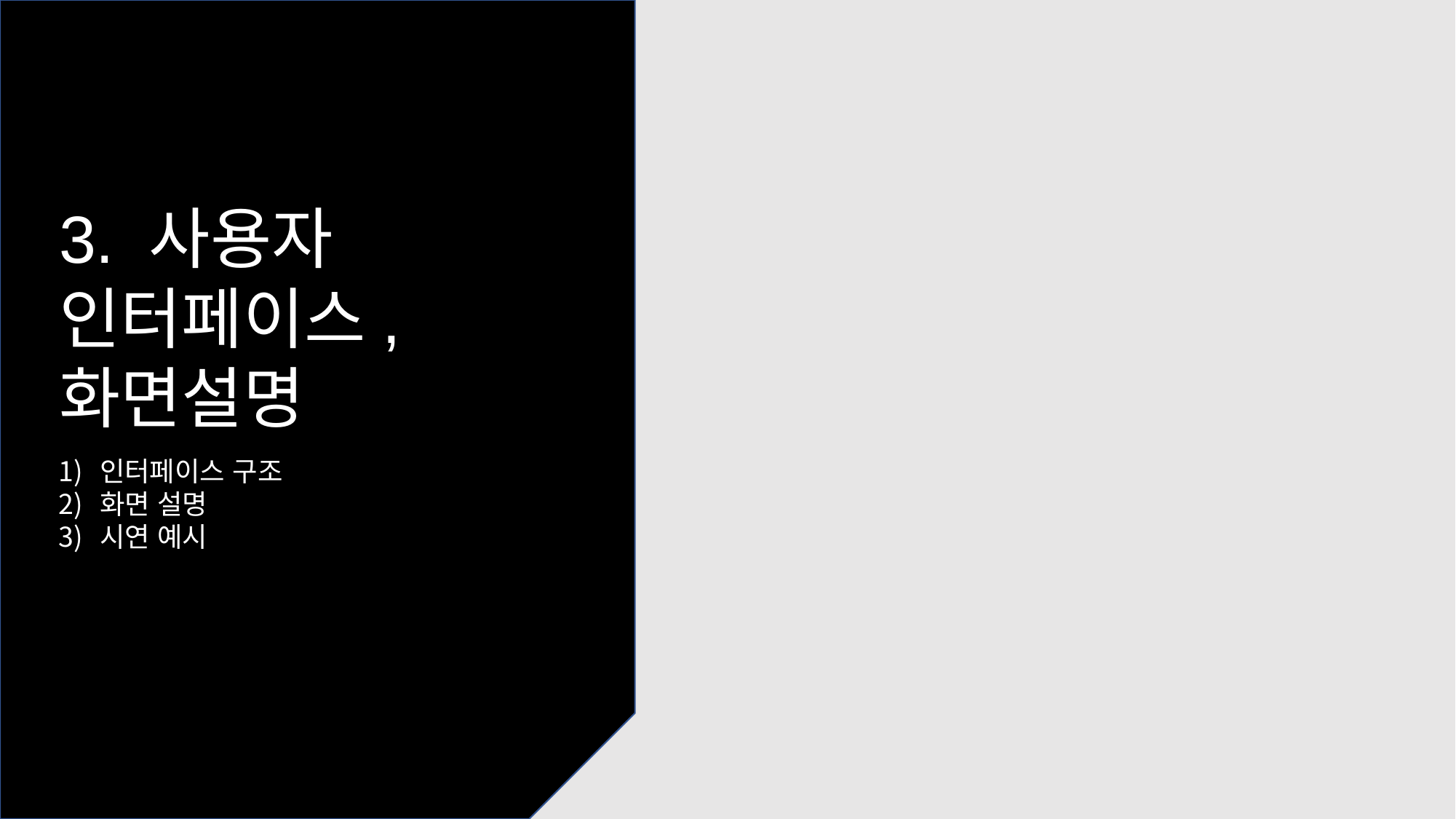

3. 사용자
인터페이스, 화면설명
인터페이스 구조
화면 설명
시연 예시